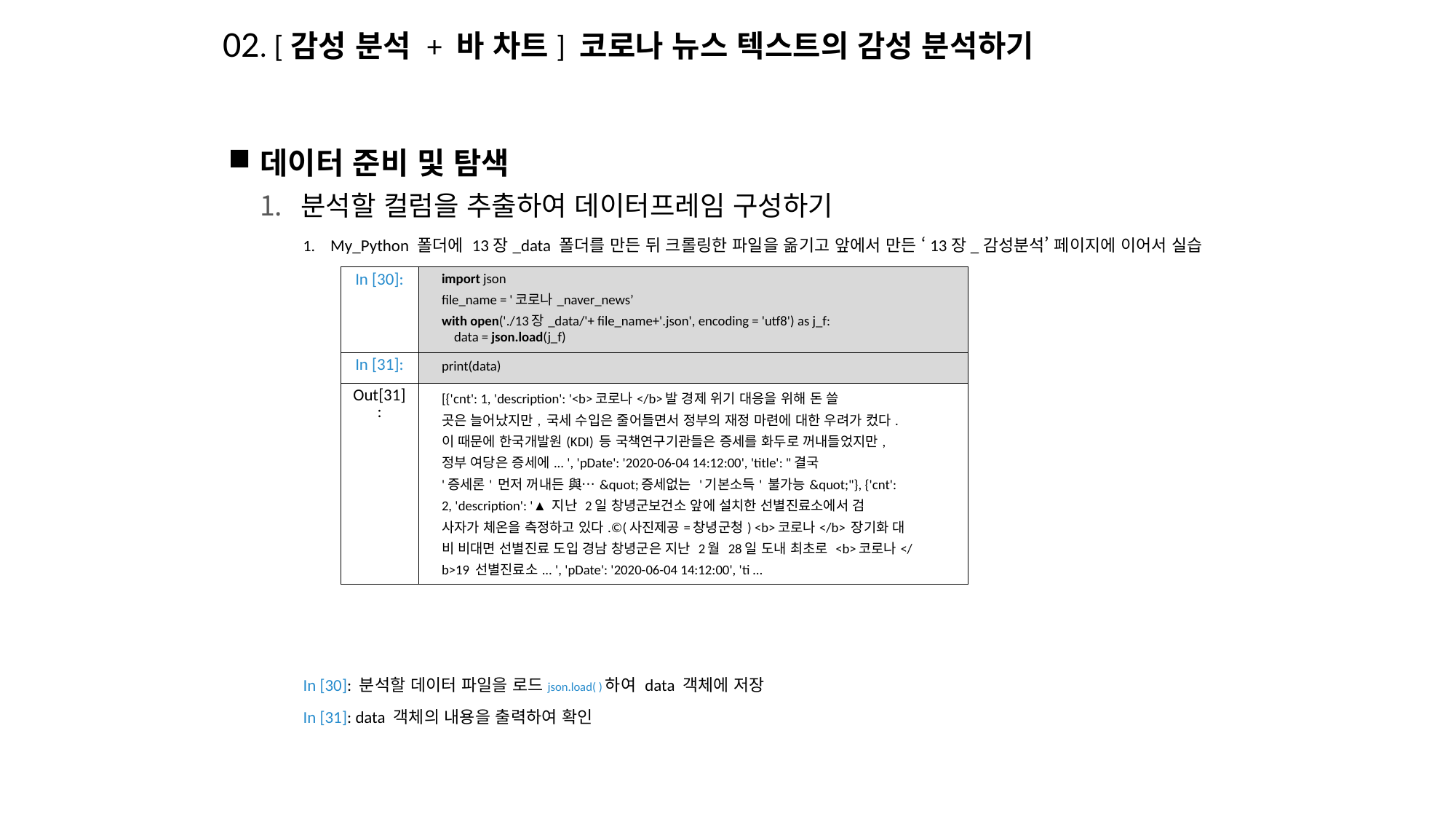

# 02. [감성 분석 + 바 차트] 코로나 뉴스 텍스트의 감성 분석하기
데이터 준비 및 탐색
분석할 컬럼을 추출하여 데이터프레임 구성하기
My_Python 폴더에 13장_data 폴더를 만든 뒤 크롤링한 파일을 옮기고 앞에서 만든 ‘13장_감성분석’ 페이지에 이어서 실습

In [30]: 분석할 데이터 파일을 로드json.load( )하여 data 객체에 저장
In [31]: data 객체의 내용을 출력하여 확인
| In [30]: | import json file\_name = '코로나\_naver\_news’ with open('./13장\_data/'+ file\_name+'.json', encoding = 'utf8') as j\_f: data = json.load(j\_f) |
| --- | --- |
| In [31]: | print(data) |
| Out[31]: | [{'cnt': 1, 'description': '<b>코로나</b>발 경제 위기 대응을 위해 돈 쓸 곳은 늘어났지만, 국세 수입은 줄어들면서 정부의 재정 마련에 대한 우려가 컸다. 이 때문에 한국개발원(KDI) 등 국책연구기관들은 증세를 화두로 꺼내들었지만, 정부 여당은 증세에... ', 'pDate': '2020-06-04 14:12:00', 'title': "결국 '증세론' 먼저 꺼내든 與…&quot;증세없는 '기본소득' 불가능&quot;"}, {'cnt': 2, 'description': '▲ 지난 2일 창녕군보건소 앞에 설치한 선별진료소에서 검 사자가 체온을 측정하고 있다.©(사진제공=창녕군청) <b>코로나</b> 장기화 대 비 비대면 선별진료 도입 경남 창녕군은 지난 2월 28일 도내 최초로 <b>코로나</ b>19 선별진료소... ', 'pDate': '2020-06-04 14:12:00', 'ti … |